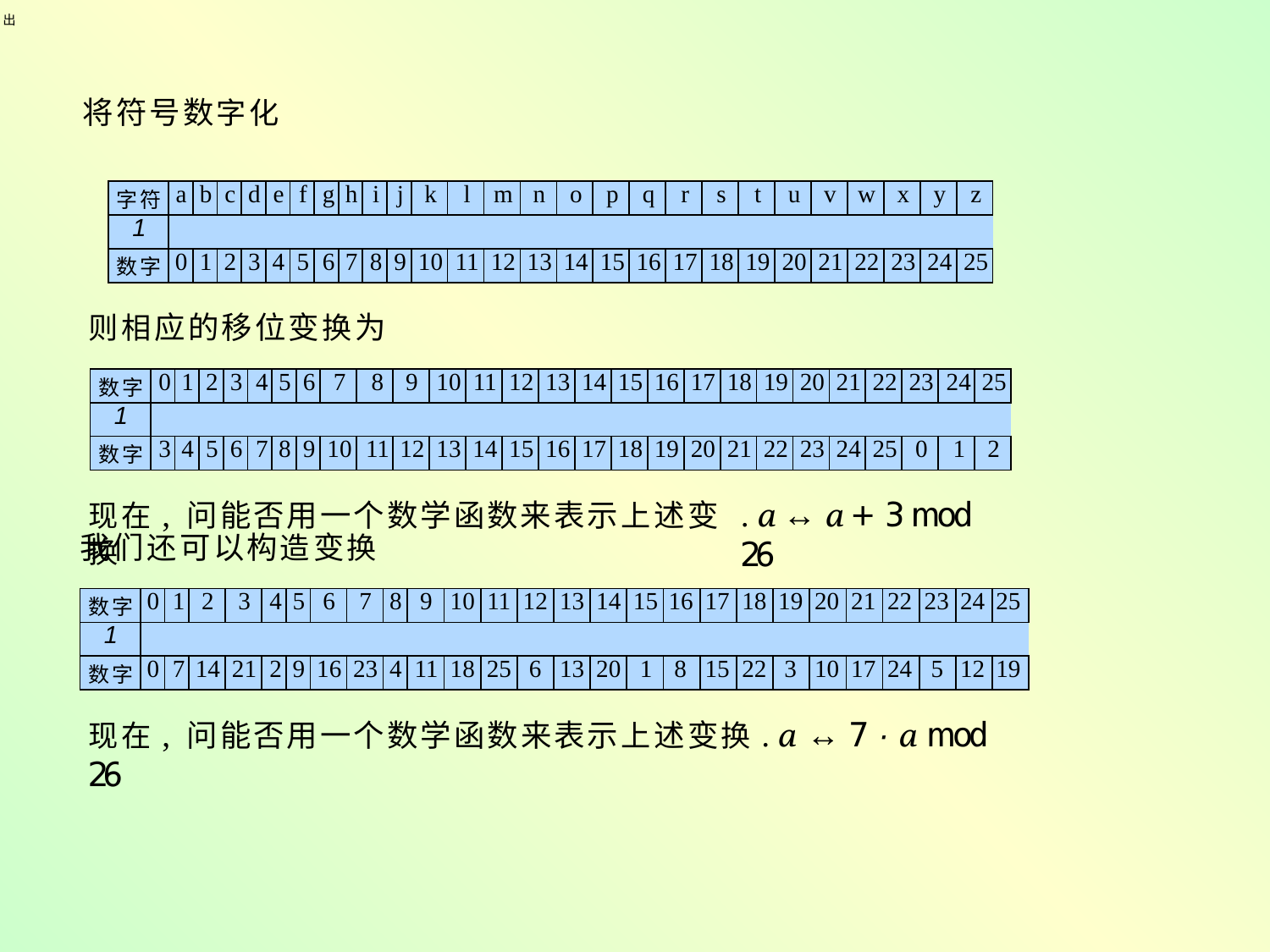

出
# 将符号数字化
| 字符 | a | b | c | d | e | f | g | h | i | j | k | l | m | n | o | p | q | r | s | t | u | v | w | x | y | z |
| --- | --- | --- | --- | --- | --- | --- | --- | --- | --- | --- | --- | --- | --- | --- | --- | --- | --- | --- | --- | --- | --- | --- | --- | --- | --- | --- |
| 1 |  |  |  |  |  |  |  |  |  |  |  |  |  |  |  |  |  |  |  |  |  |  |  |  |  |  |
| 数字 | 0 | 1 | 2 | 3 | 4 | 5 | 6 | 7 | 8 | 9 | 10 | 11 | 12 | 13 | 14 | 15 | 16 | 17 | 18 | 19 | 20 | 21 | 22 | 23 | 24 | 25 |
则相应的移位变换为
| 数字 | 0 | 1 | 2 | 3 | 4 | 5 | 6 | 7 | 8 | 9 | 10 | 11 | 12 | 13 | 14 | 15 | 16 | 17 | 18 | 19 | 20 | 21 | 22 | 23 | 24 | 25 |
| --- | --- | --- | --- | --- | --- | --- | --- | --- | --- | --- | --- | --- | --- | --- | --- | --- | --- | --- | --- | --- | --- | --- | --- | --- | --- | --- |
| 1 |  |  |  |  |  |  |  |  |  |  |  |  |  |  |  |  |  |  |  |  |  |  |  |  |  |  |
| 数字 | 3 | 4 | 5 | 6 | 7 | 8 | 9 | 10 | 11 | 12 | 13 | 14 | 15 | 16 | 17 | 18 | 19 | 20 | 21 | 22 | 23 | 24 | 25 | 0 | 1 | 2 |
现在, 问能否用一个数学函数来表示上述变换
. a ↔ a + 3 mod 26
我们还可以构造变换
| 数字 | 0 | 1 | 2 | 3 | 4 | 5 | 6 | 7 | 8 | 9 | 10 | 11 | 12 | 13 | 14 | 15 | 16 | 17 | 18 | 19 | 20 | 21 | 22 | 23 | 24 | 25 |
| --- | --- | --- | --- | --- | --- | --- | --- | --- | --- | --- | --- | --- | --- | --- | --- | --- | --- | --- | --- | --- | --- | --- | --- | --- | --- | --- |
| 1 |  |  |  |  |  |  |  |  |  |  |  |  |  |  |  |  |  |  |  |  |  |  |  |  |  |  |
| 数字 | 0 | 7 | 14 | 21 | 2 | 9 | 16 | 23 | 4 | 11 | 18 | 25 | 6 | 13 | 20 | 1 | 8 | 15 | 22 | 3 | 10 | 17 | 24 | 5 | 12 | 19 |
现在, 问能否用一个数学函数来表示上述变换. a ↔ 7 · a mod 26